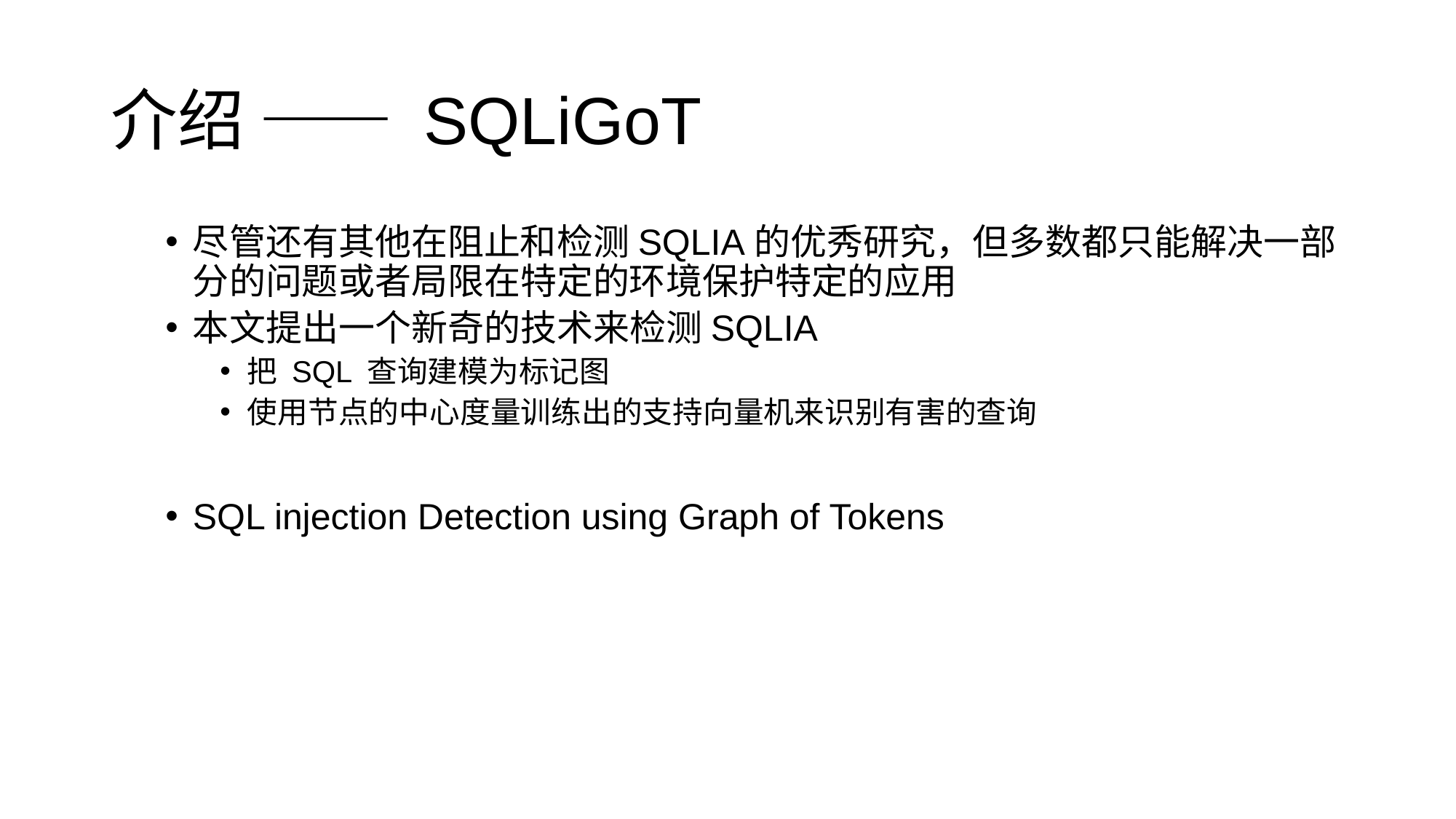

# 介绍 —— SQLiGoT
尽管还有其他在阻止和检测SQLIA的优秀研究，但多数都只能解决一部分的问题或者局限在特定的环境保护特定的应用
本文提出一个新奇的技术来检测SQLIA
把 SQL 查询建模为标记图
使用节点的中心度量训练出的支持向量机来识别有害的查询

SQL injection Detection using Graph of Tokens